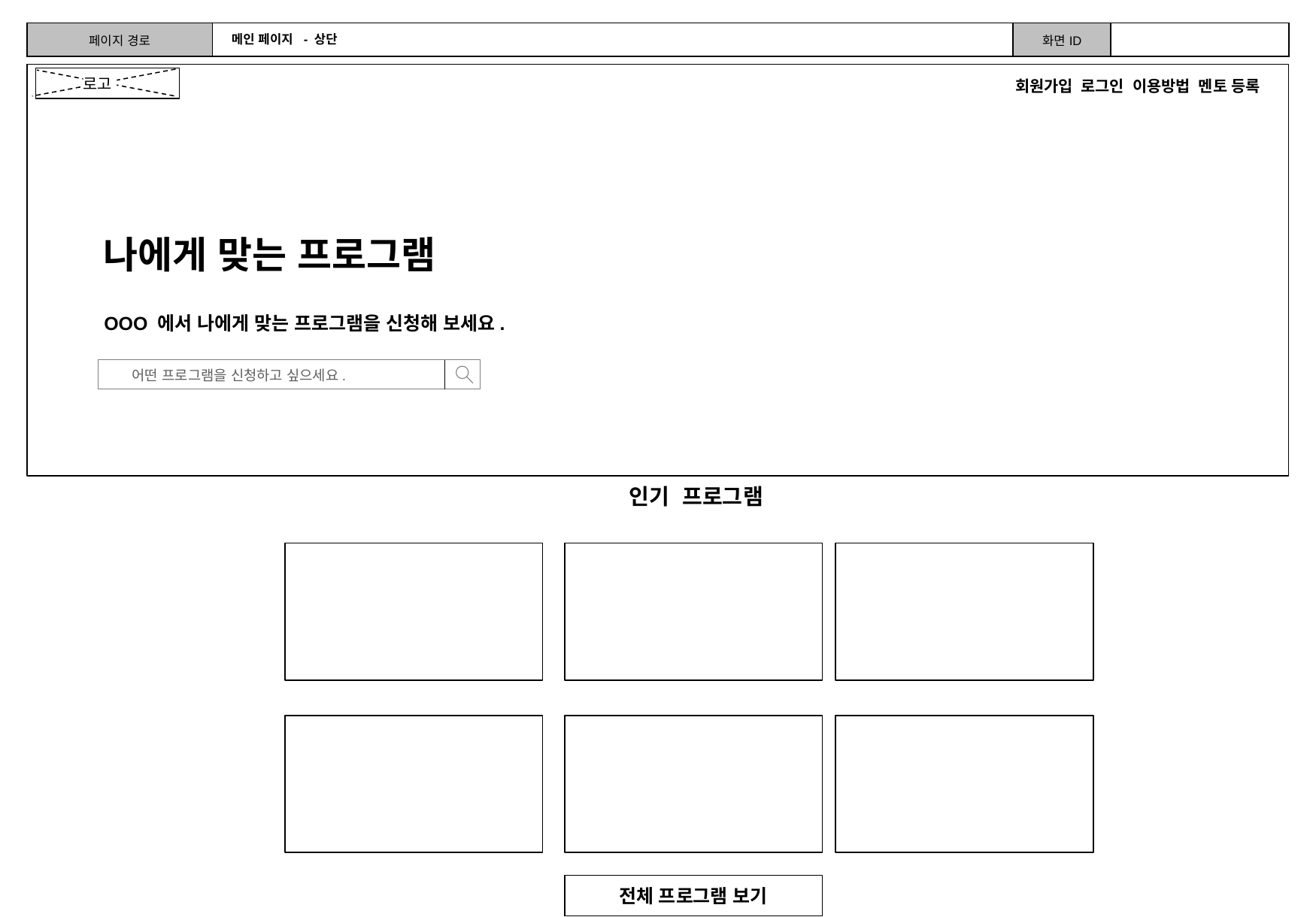

메인 페이지  - 상단

회원가입  로그인  이용방법  멘토 등록
로고
나에게 맞는 프로그램
OOO 에서 나에게 맞는 프로그램을 신청해 보세요.
어떤 프로그램을 신청하고 싶으세요.

인기  프로그램

전체 프로그램 보기